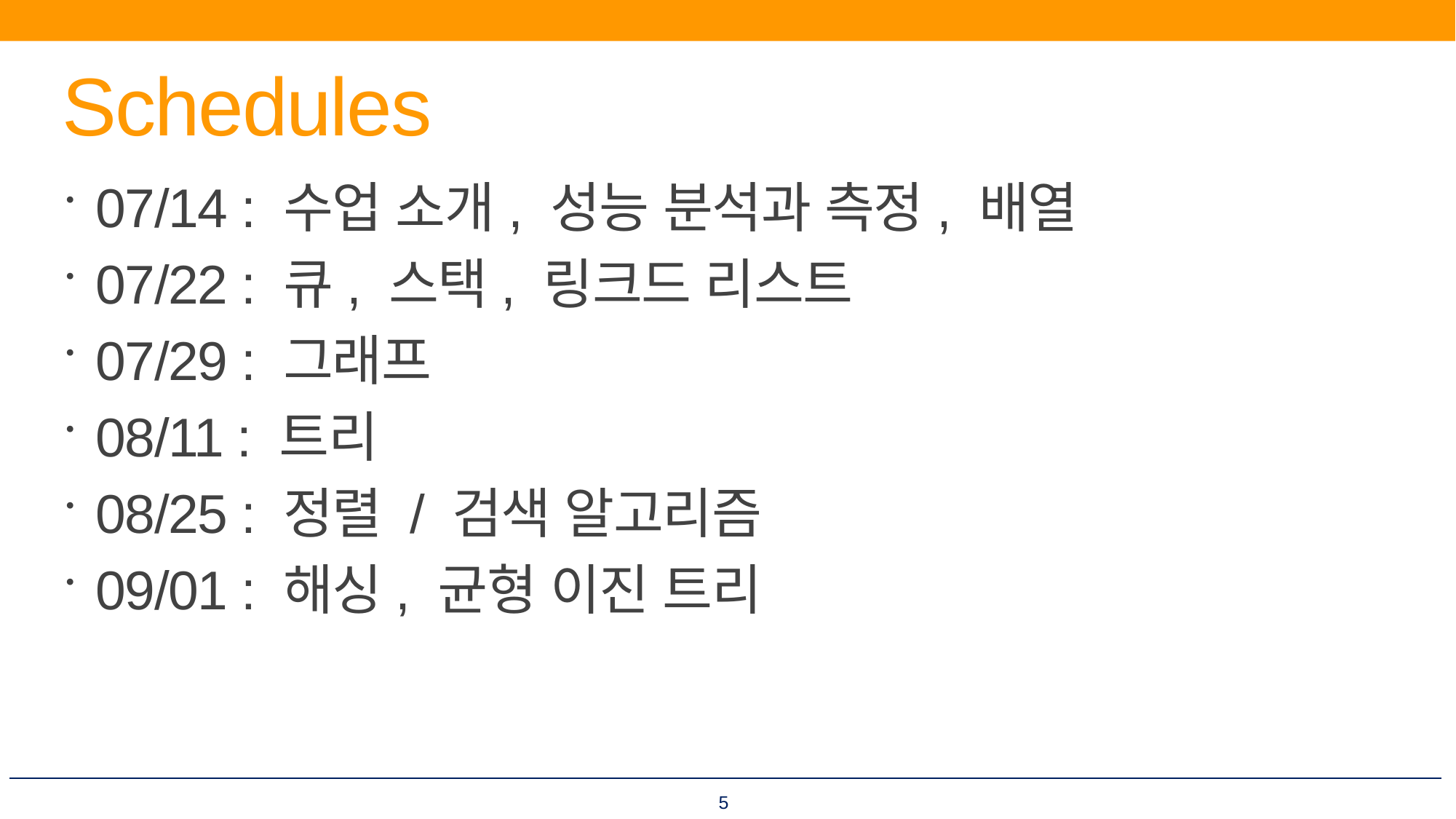

# Schedules
07/14 : 수업 소개, 성능 분석과 측정, 배열
07/22 : 큐, 스택, 링크드 리스트
07/29 : 그래프
08/11 : 트리
08/25 : 정렬 / 검색 알고리즘
09/01 : 해싱, 균형 이진 트리
5